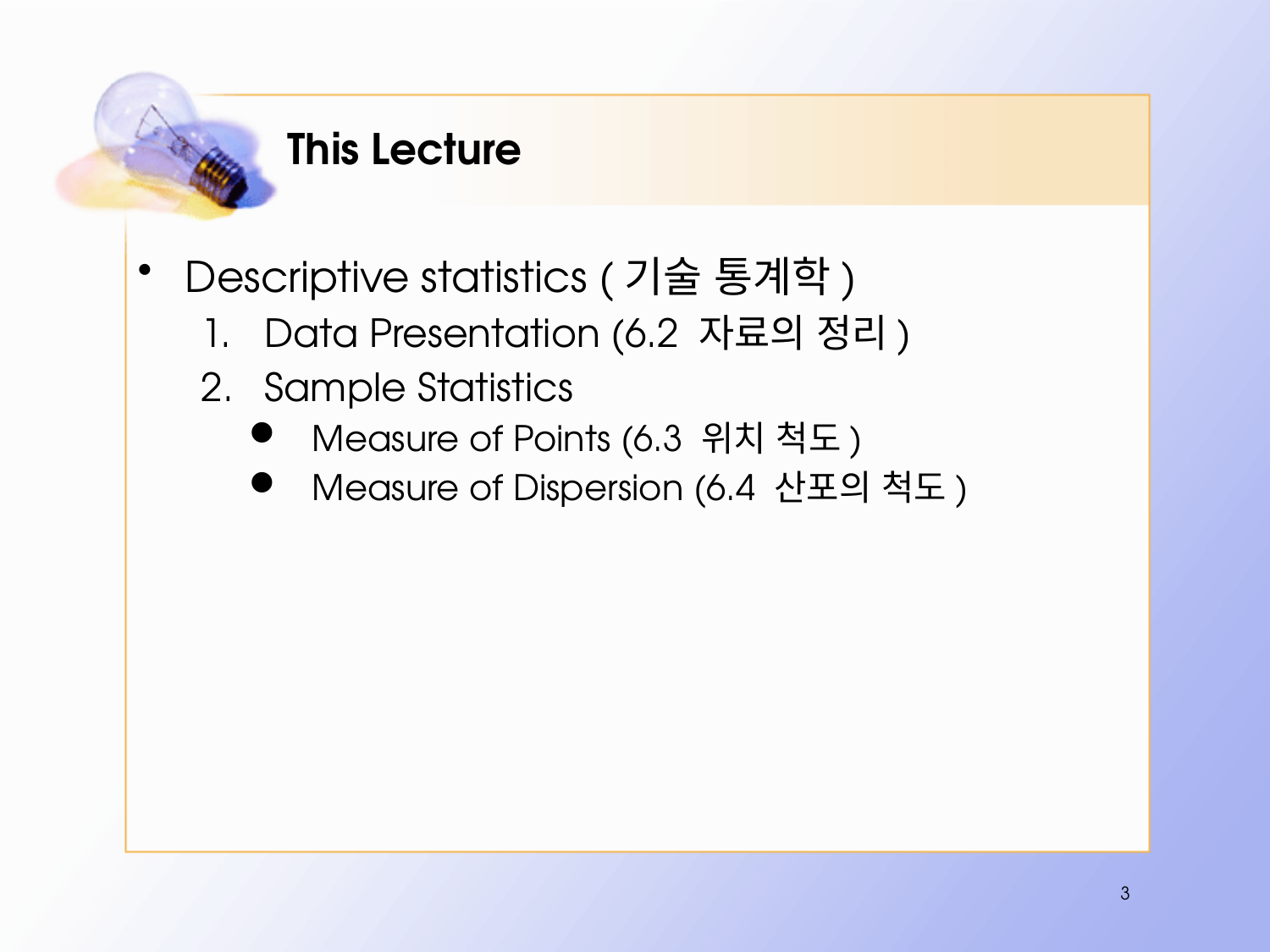

# This Lecture
Descriptive statistics (기술 통계학)
Data Presentation (6.2 자료의 정리)
Sample Statistics
Measure of Points (6.3 위치 척도)
Measure of Dispersion (6.4 산포의 척도)
3